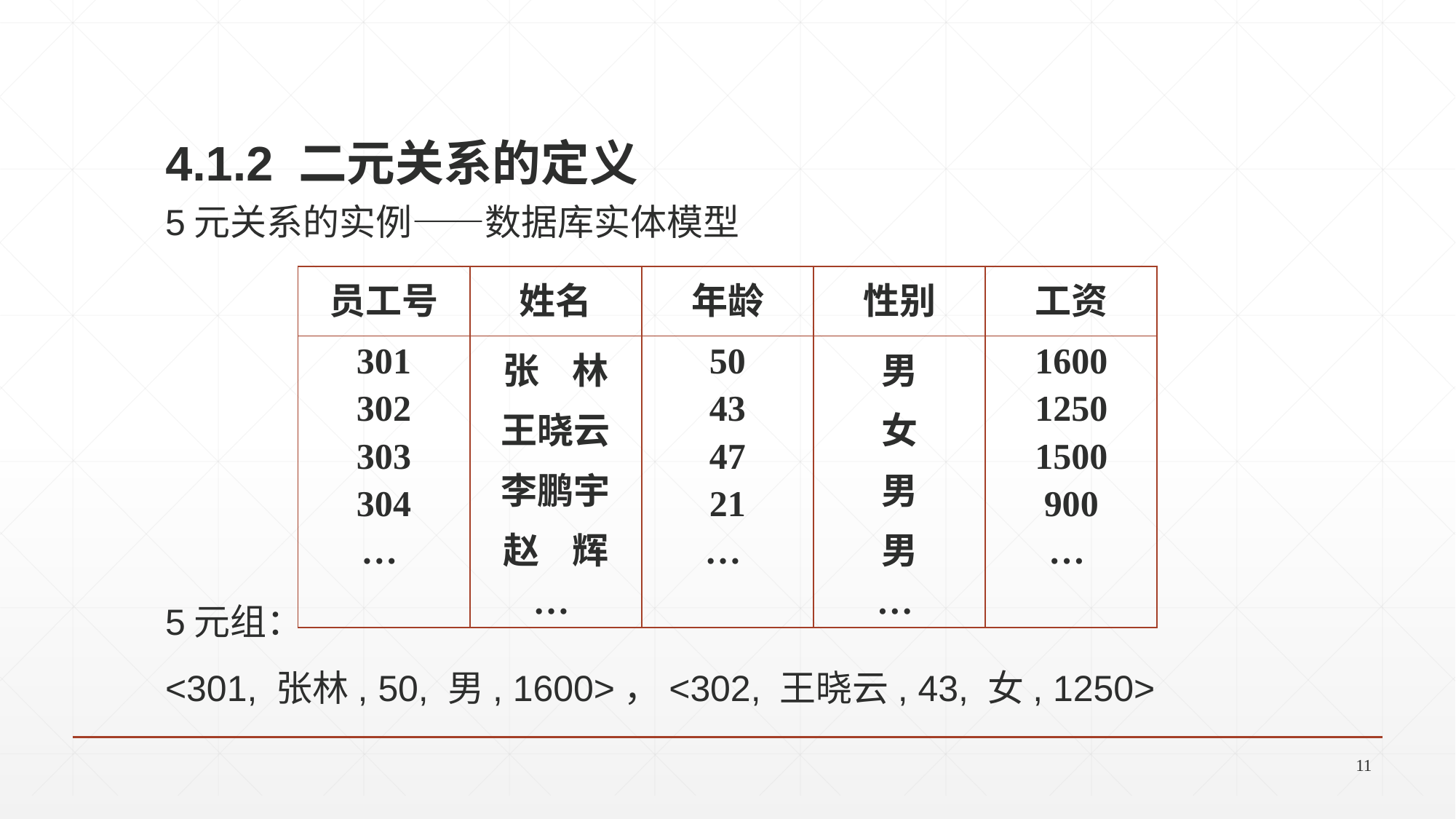

4.1.2 二元关系的定义
5元关系的实例——数据库实体模型

5元组：
<301, 张林, 50, 男, 1600>，<302, 王晓云, 43, 女, 1250>
| 员工号 | 姓名 | 年龄 | 性别 | 工资 |
| --- | --- | --- | --- | --- |
| 301 302 303 304 … | 张 林 王晓云 李鹏宇 赵 辉 … | 50 43 47 21 … | 男 女 男 男 … | 1600 1250 1500 900 … |
11